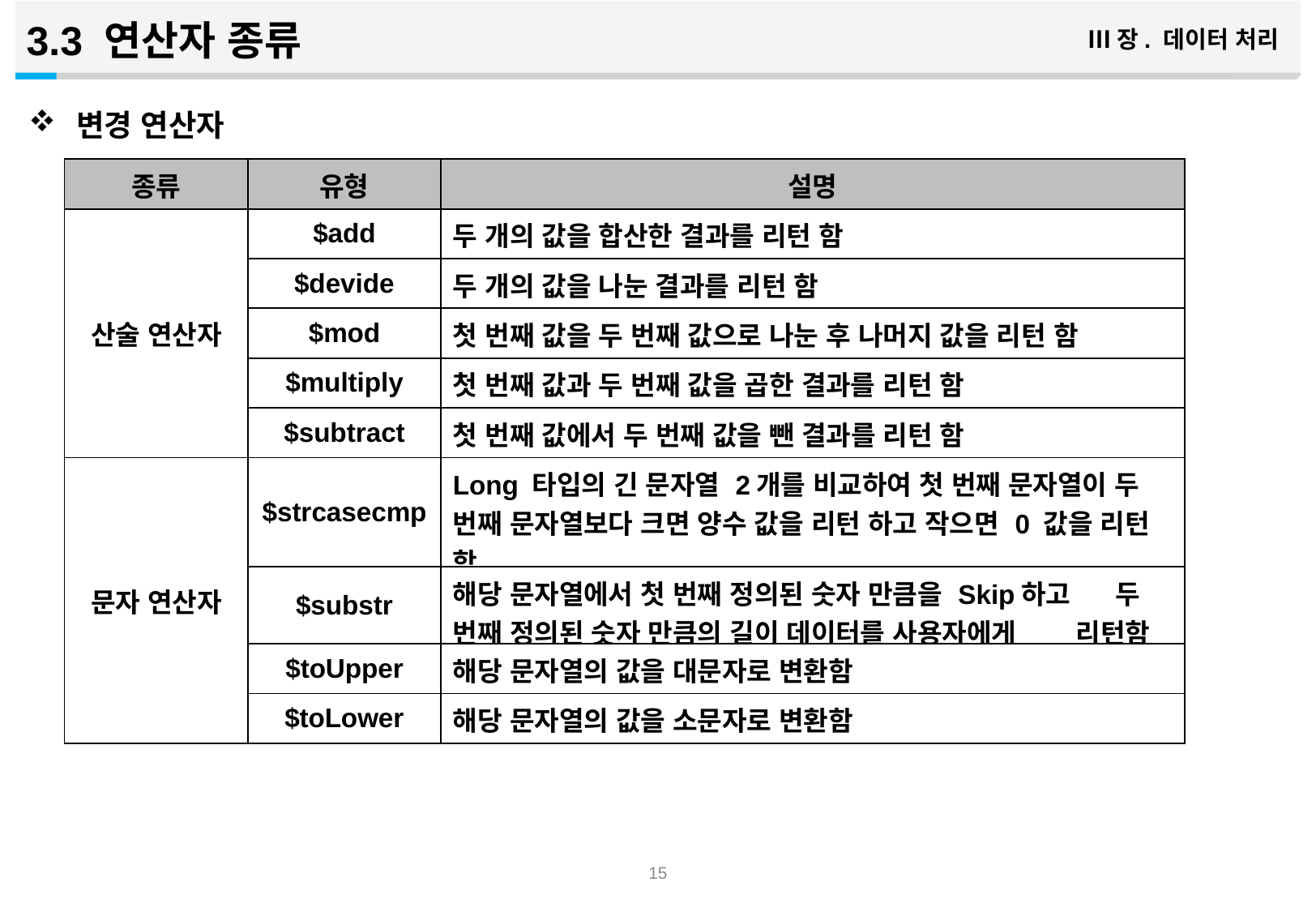

3.3 연산자 종류
Ⅲ장. 데이터 처리
변경 연산자

| 종류 | 유형 | 설명 |
| --- | --- | --- |
| 산술 연산자 | $add | 두 개의 값을 합산한 결과를 리턴 함 |
|  | $devide | 두 개의 값을 나눈 결과를 리턴 함 |
|  | $mod | 첫 번째 값을 두 번째 값으로 나눈 후 나머지 값을 리턴 함 |
|  | $multiply | 첫 번째 값과 두 번째 값을 곱한 결과를 리턴 함 |
|  | $subtract | 첫 번째 값에서 두 번째 값을 뺀 결과를 리턴 함 |
| 문자 연산자 | $strcasecmp | Long 타입의 긴 문자열 2개를 비교하여 첫 번째 문자열이 두 번째 문자열보다 크면 양수 값을 리턴 하고 작으면 0 값을 리턴 함 |
|  | $substr | 해당 문자열에서 첫 번째 정의된 숫자 만큼을 Skip하고 두 번째 정의된 숫자 만큼의 길이 데이터를 사용자에게 리턴함 |
|  | $toUpper | 해당 문자열의 값을 대문자로 변환함 |
|  | $toLower | 해당 문자열의 값을 소문자로 변환함 |
15